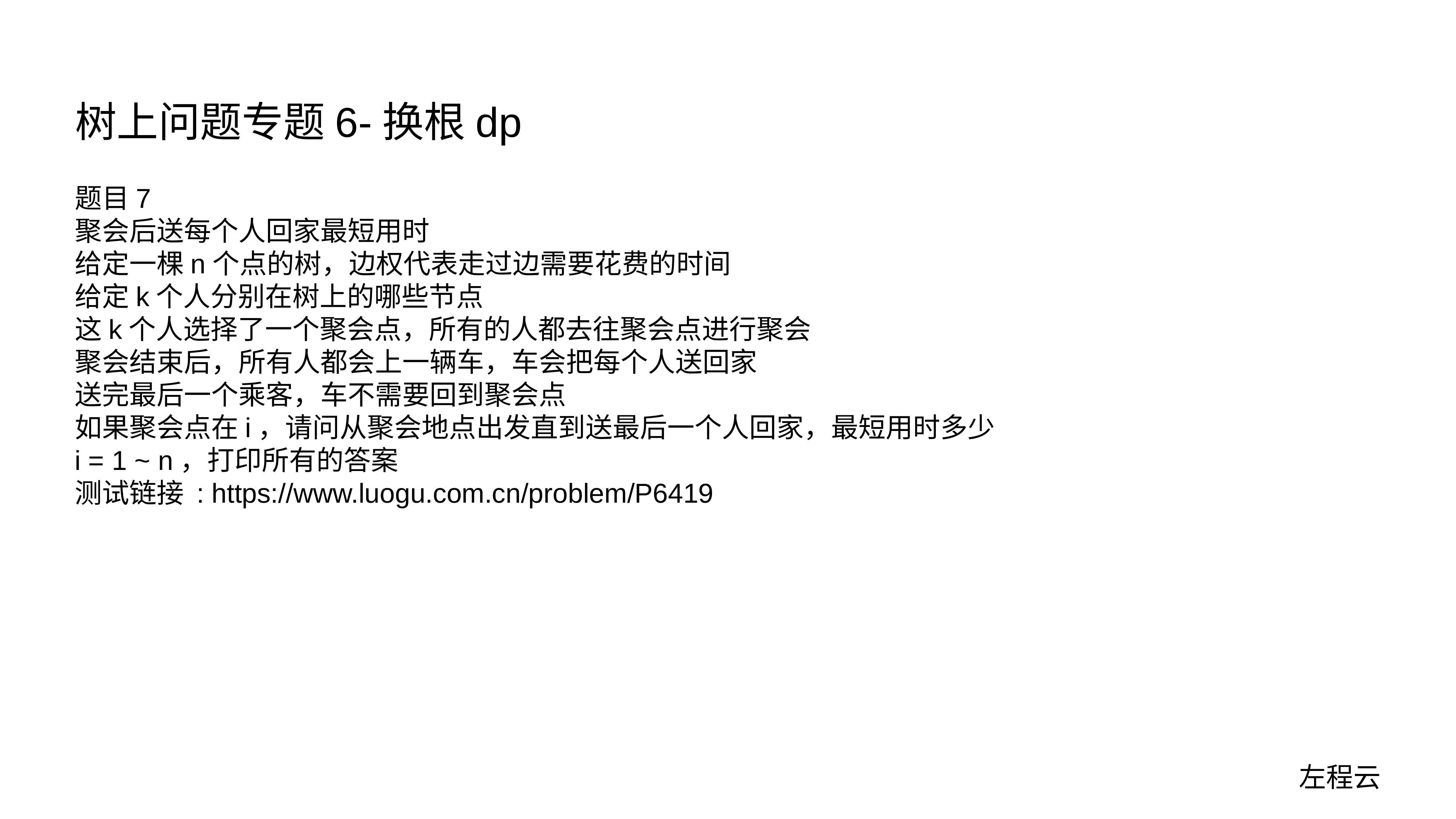

# 树上问题专题6-换根dp
题目7
聚会后送每个人回家最短用时
给定一棵n个点的树，边权代表走过边需要花费的时间
给定k个人分别在树上的哪些节点
这k个人选择了一个聚会点，所有的人都去往聚会点进行聚会
聚会结束后，所有人都会上一辆车，车会把每个人送回家
送完最后一个乘客，车不需要回到聚会点
如果聚会点在i，请问从聚会地点出发直到送最后一个人回家，最短用时多少
i = 1 ~ n，打印所有的答案
测试链接 : https://www.luogu.com.cn/problem/P6419
左程云